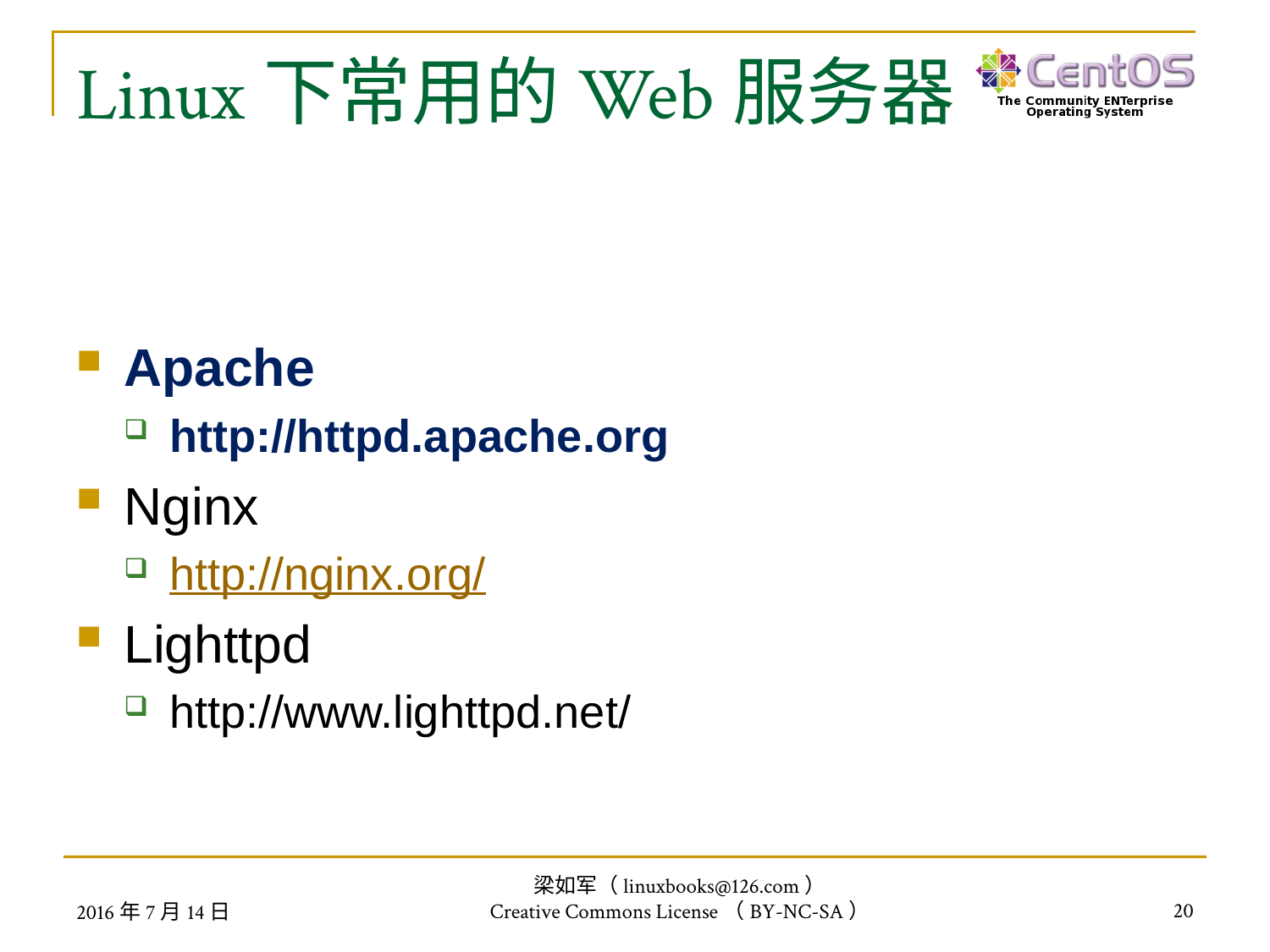

# Linux下常用的Web服务器
Apache
http://httpd.apache.org
Nginx
http://nginx.org/
Lighttpd
http://www.lighttpd.net/
梁如军（linuxbooks@126.com）
Creative Commons License（BY-NC-SA）
2016年7月14日
20